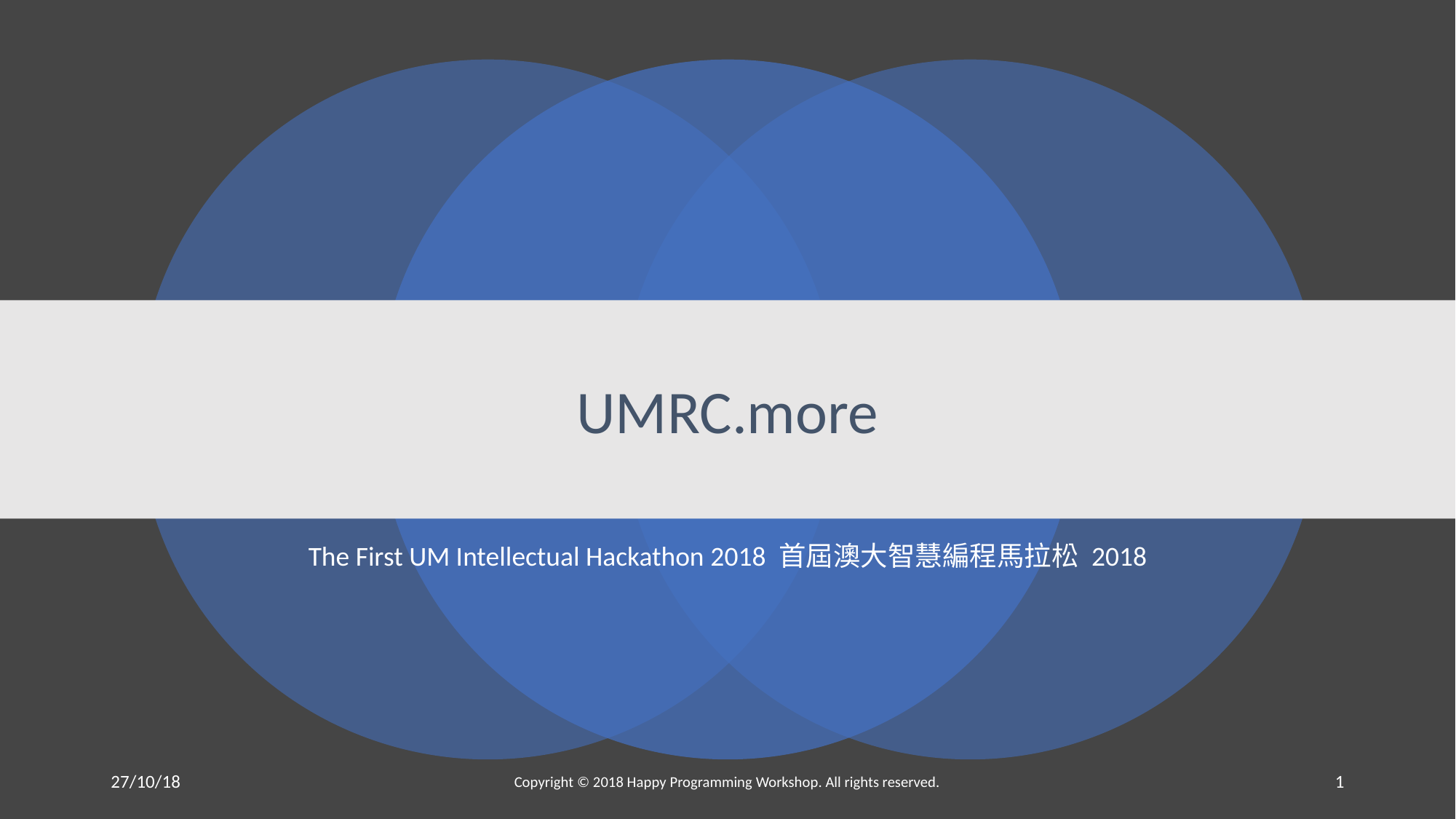

# UMRC.more
The First UM Intellectual Hackathon 2018 首屆澳大智慧編程馬拉松 2018
27/10/18
Copyright © 2018 Happy Programming Workshop. All rights reserved.
1